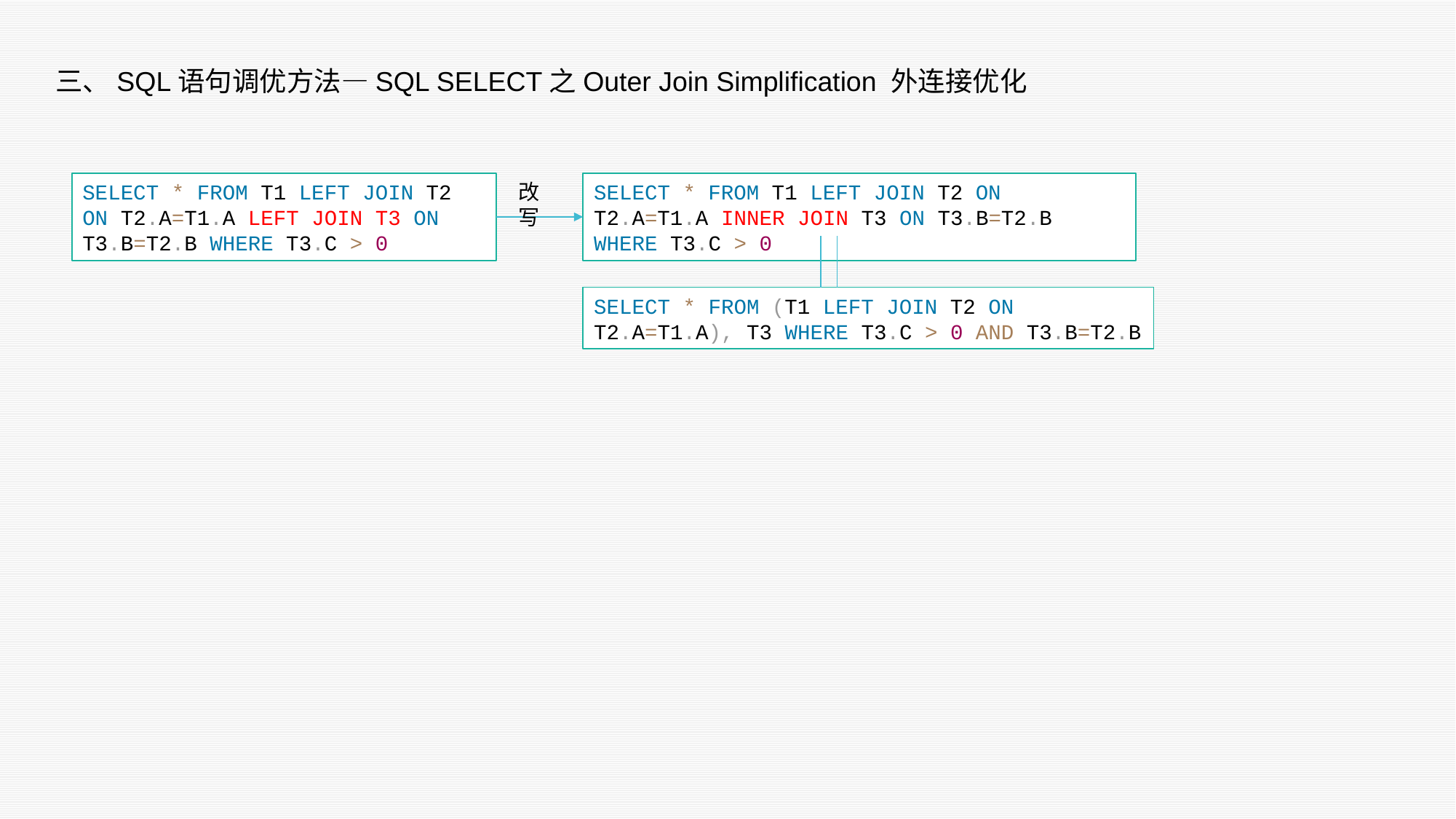

三、SQL语句调优方法—SQL SELECT之Outer Join Simplification 外连接优化
SELECT * FROM T1 LEFT JOIN T2 ON T2.A=T1.A LEFT JOIN T3 ON T3.B=T2.B WHERE T3.C > 0
改写
SELECT * FROM T1 LEFT JOIN T2 ON T2.A=T1.A INNER JOIN T3 ON T3.B=T2.B WHERE T3.C > 0
SELECT * FROM (T1 LEFT JOIN T2 ON T2.A=T1.A), T3 WHERE T3.C > 0 AND T3.B=T2.B